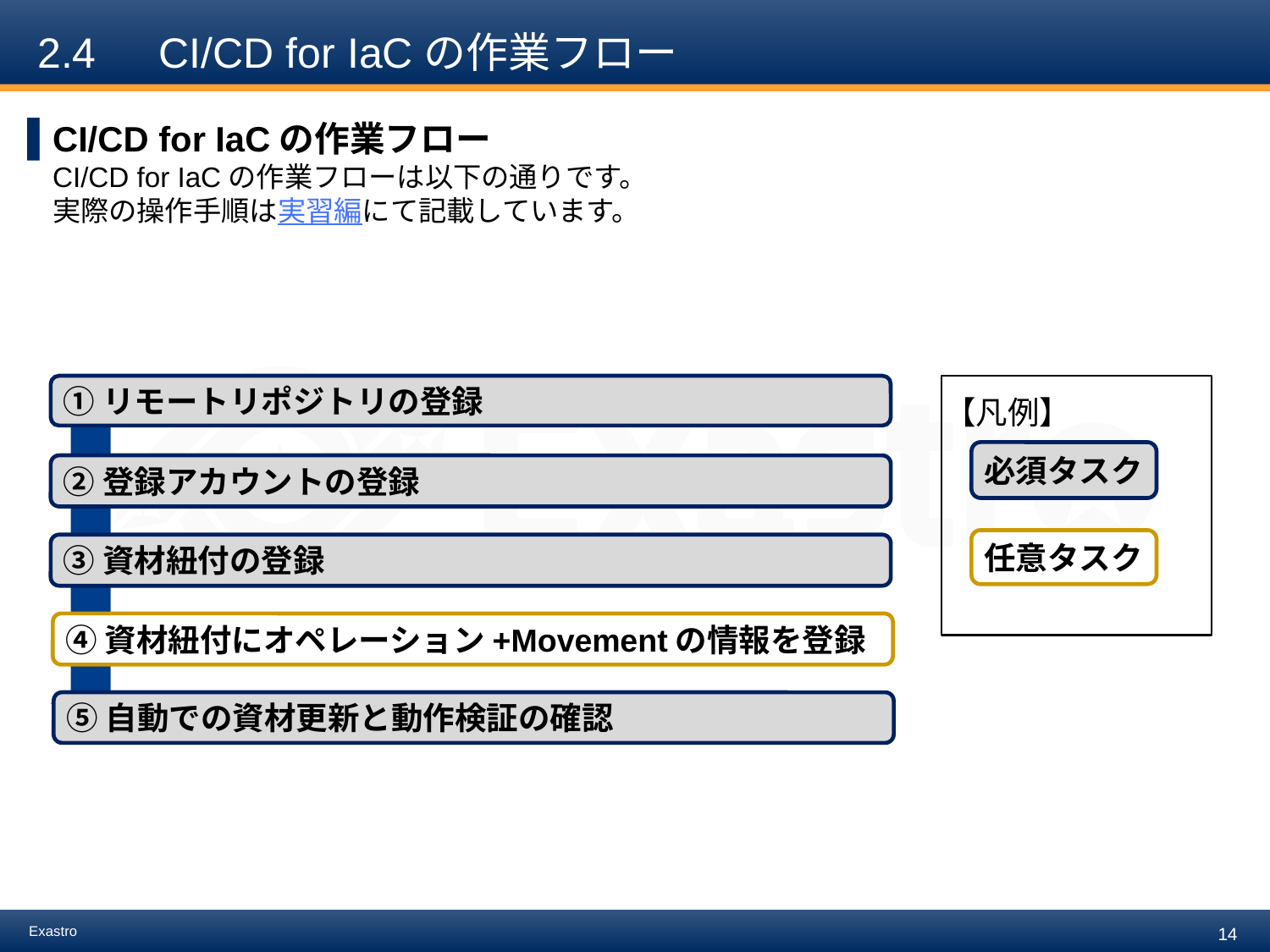

# 2.4　CI/CD for IaCの作業フロー
CI/CD for IaCの作業フロー
CI/CD for IaCの作業フローは以下の通りです。
実際の操作手順は実習編にて記載しています。

①リモートリポジトリの登録

【凡例】
必須タスク
②登録アカウントの登録
任意タスク
③資材紐付の登録
④資材紐付にオペレーション+Movementの情報を登録
⑤自動での資材更新と動作検証の確認